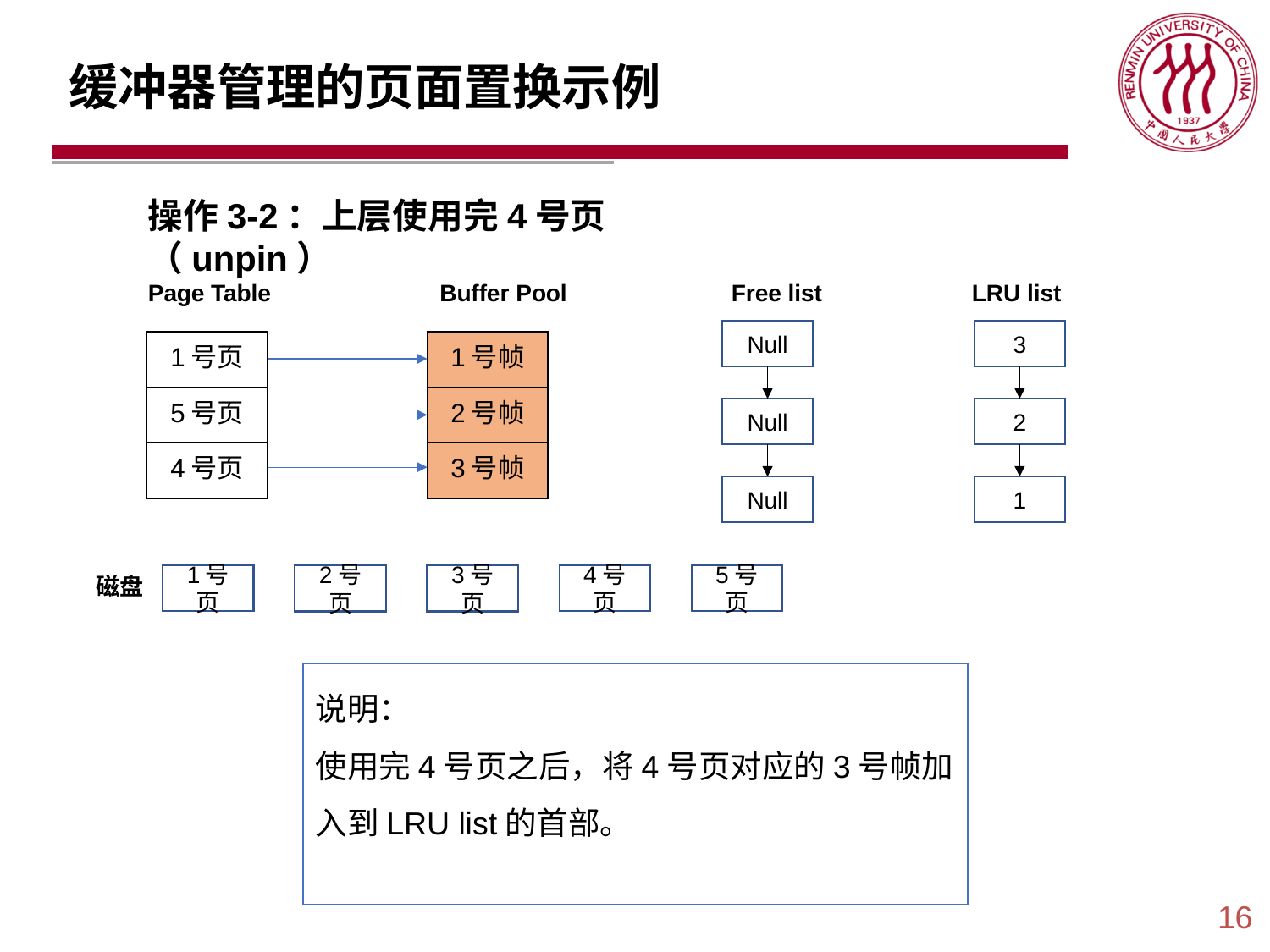

# 缓冲器管理的页面置换示例
操作3-2：上层使用完4号页（unpin）
LRU list
Page Table
Buffer Pool
Free list
Null
3
| 1号页 |
| --- |
| 5号页 |
| 4号页 |
| 1号帧 |
| --- |
| 2号帧 |
| 3号帧 |
Null
2
Null
1
磁盘
5号页
4号页
1号页
3号页
2号页

说明：
使用完4号页之后，将4号页对应的3号帧加入到LRU list的首部。